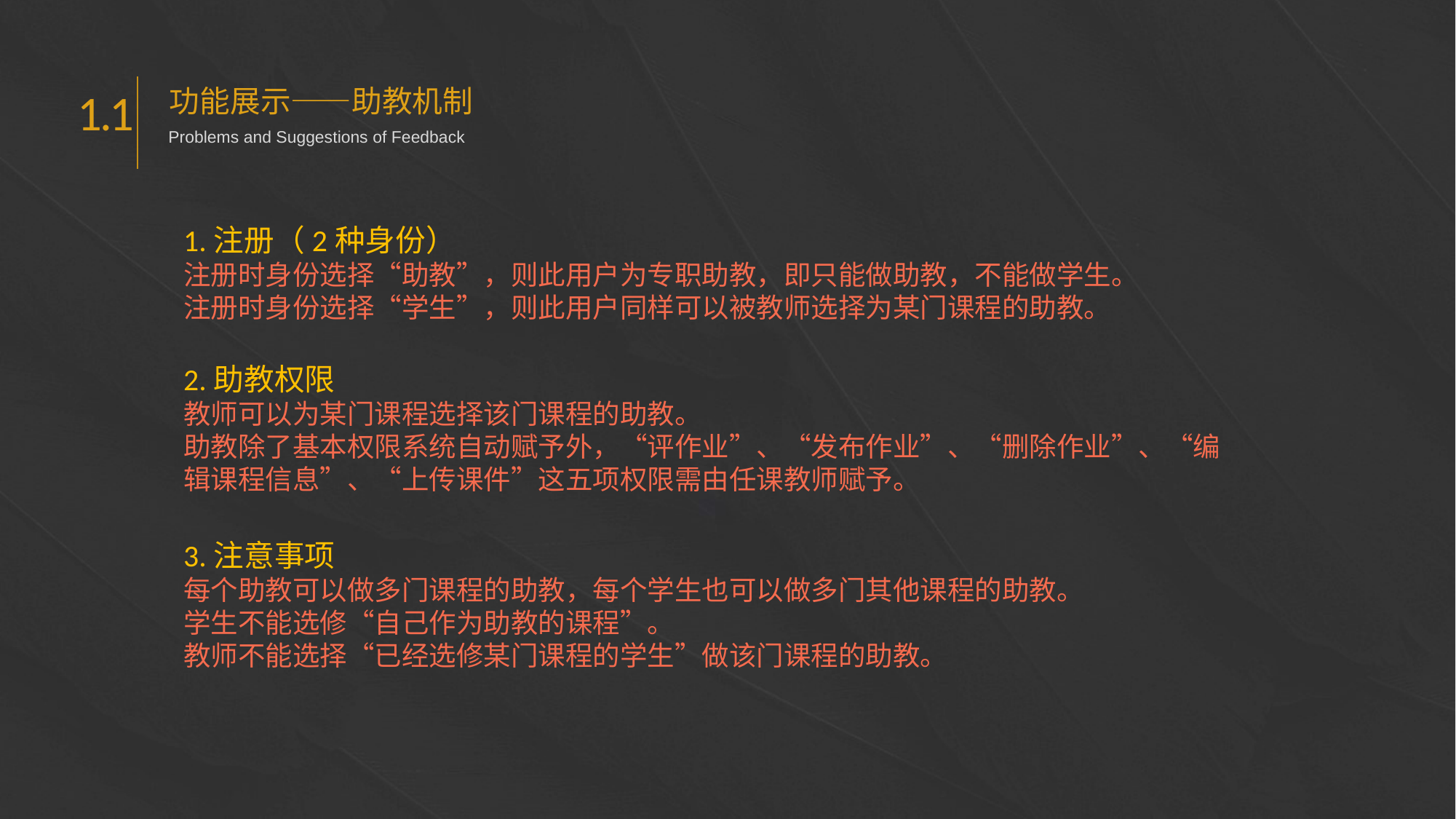

功能展示——助教机制
Problems and Suggestions of Feedback
1.1

e7d195523061f1c0205959036996ad55c215b892a7aac5c0B9ADEF7896FB48F2EF97163A2DE1401E1875DEDC438B7864AD24CA23553DBBBD975DAF4CAD4A2592689FFB6CEE59FFA55B2702D0E5EE29CDFC0DD98BC7D6A39A64D3162AEA17DB19B9B9A87D0E9A0C5838999CD047764B32476FB53FC54D3671B43638F8C25D9EC95BB52BCC6C1CB3F6DE41EB0266A54822
1.注册（2种身份）
注册时身份选择“助教”，则此用户为专职助教，即只能做助教，不能做学生。
注册时身份选择“学生”，则此用户同样可以被教师选择为某门课程的助教。
2.助教权限
教师可以为某门课程选择该门课程的助教。
助教除了基本权限系统自动赋予外，“评作业”、“发布作业”、“删除作业”、“编辑课程信息”、“上传课件”这五项权限需由任课教师赋予。

3.注意事项
每个助教可以做多门课程的助教，每个学生也可以做多门其他课程的助教。
学生不能选修“自己作为助教的课程”。
教师不能选择“已经选修某门课程的学生”做该门课程的助教。